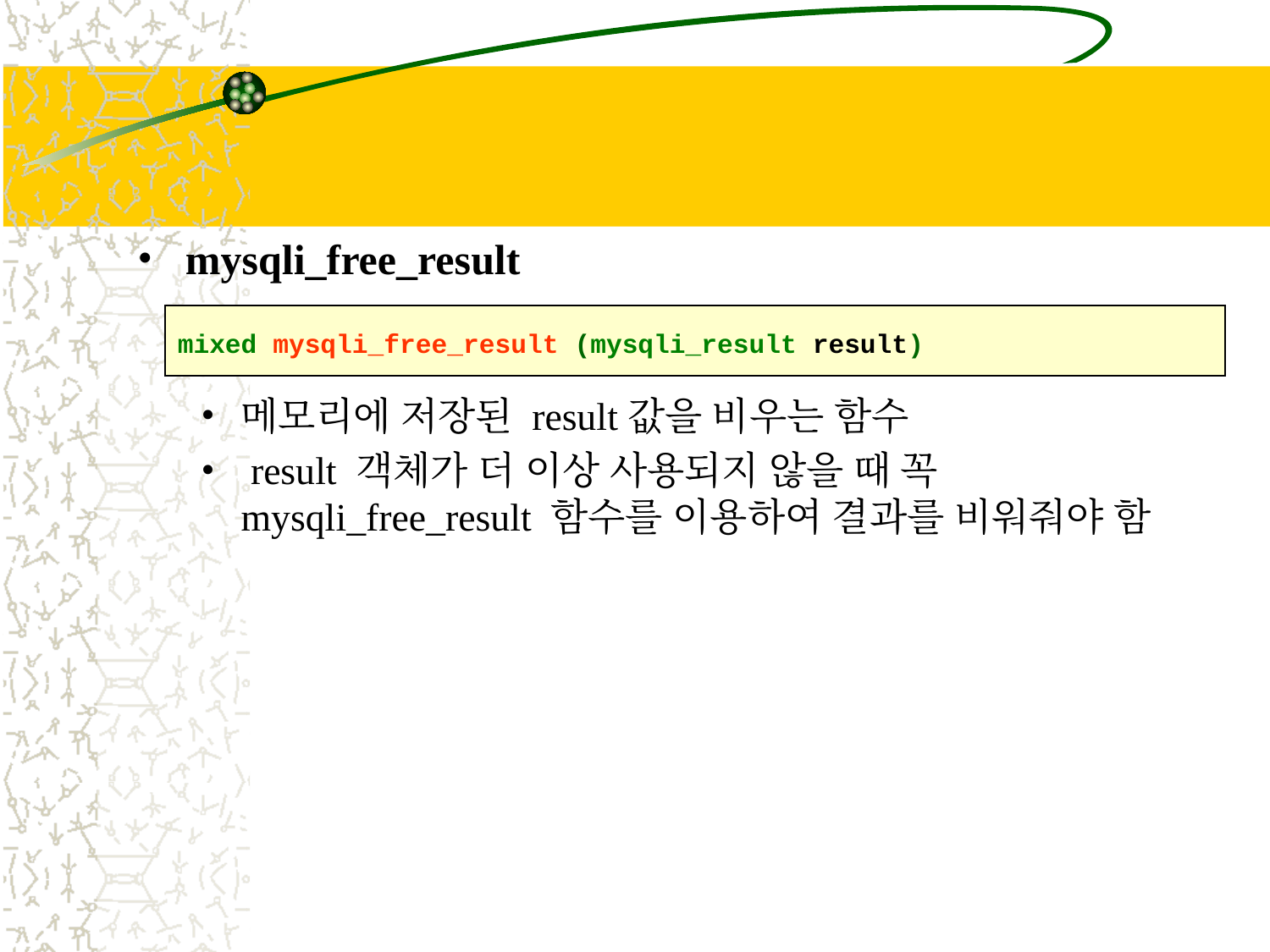

#
mysqli_free_result

메모리에 저장된 result값을 비우는 함수
 result 객체가 더 이상 사용되지 않을 때 꼭 mysqli_free_result 함수를 이용하여 결과를 비워줘야 함
mixed mysqli_free_result (mysqli_result result)